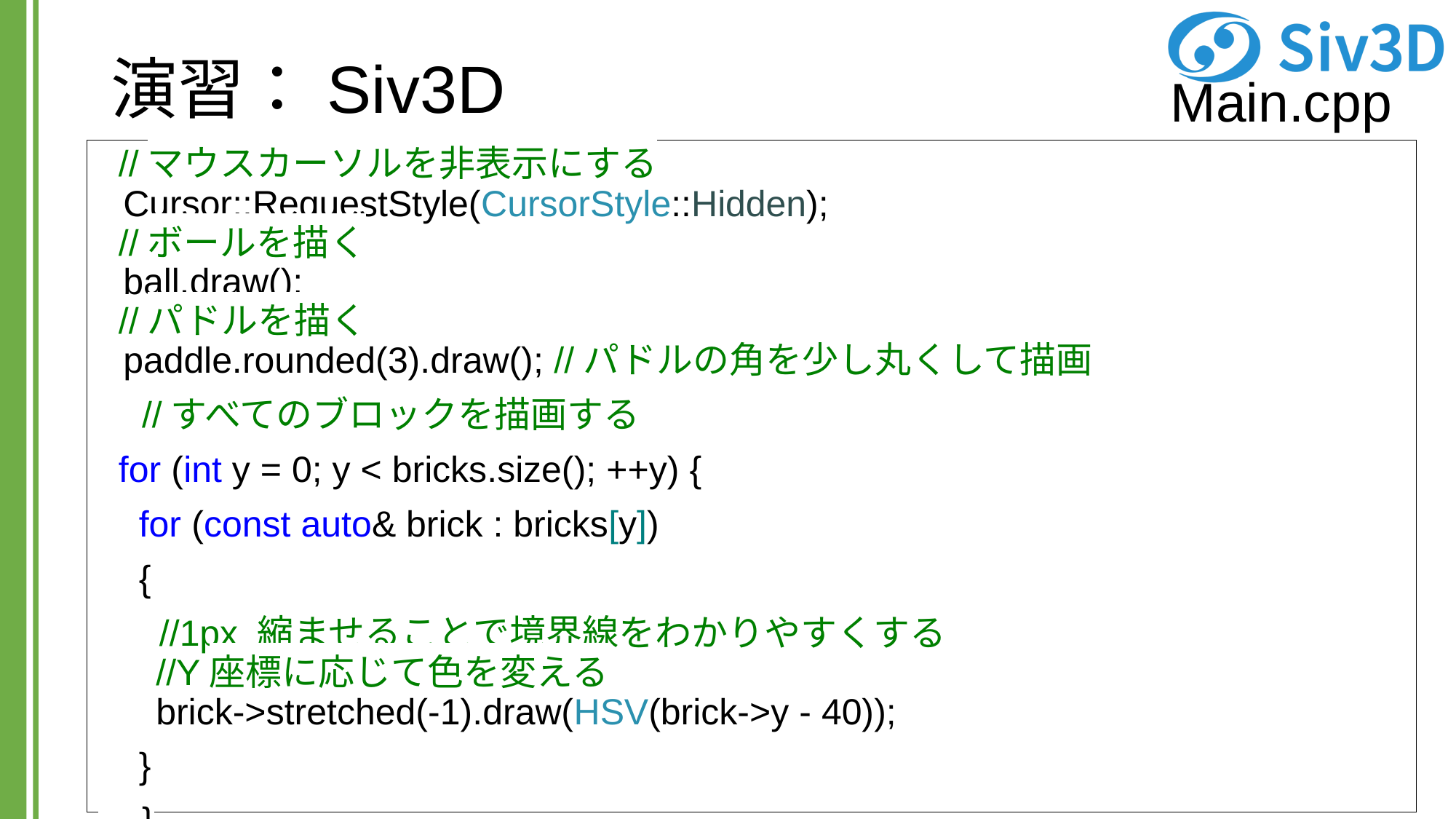

# 演習：Siv3D
Main.cpp
  //マウスカーソルを非表示にする
  Cursor::RequestStyle(CursorStyle::Hidden);
  //ボールを描く
  ball.draw();
  //パドルを描く
  paddle.rounded(3).draw(); //パドルの角を少し丸くして描画
  //すべてのブロックを描画する
  for (int y = 0; y < bricks.size(); ++y) {
    for (const auto& brick : bricks[y])
    {
      //1px 縮ませることで境界線をわかりやすくする
      //Y座標に応じて色を変える
      brick->stretched(-1).draw(HSV(brick->y - 40));
    }
  }